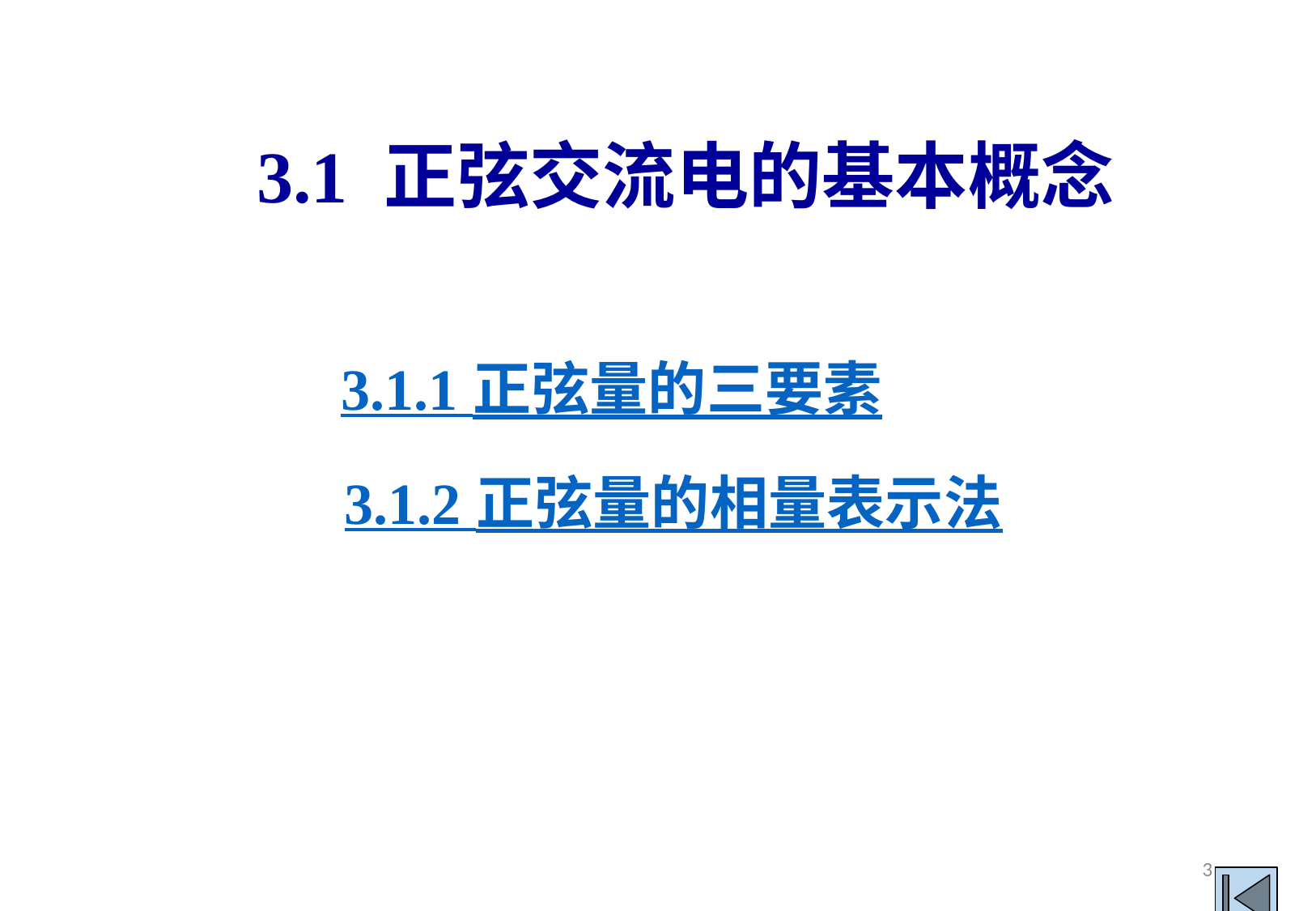

3.1 正弦交流电的基本概念
3.1.1 正弦量的三要素
3.1.2 正弦量的相量表示法
3